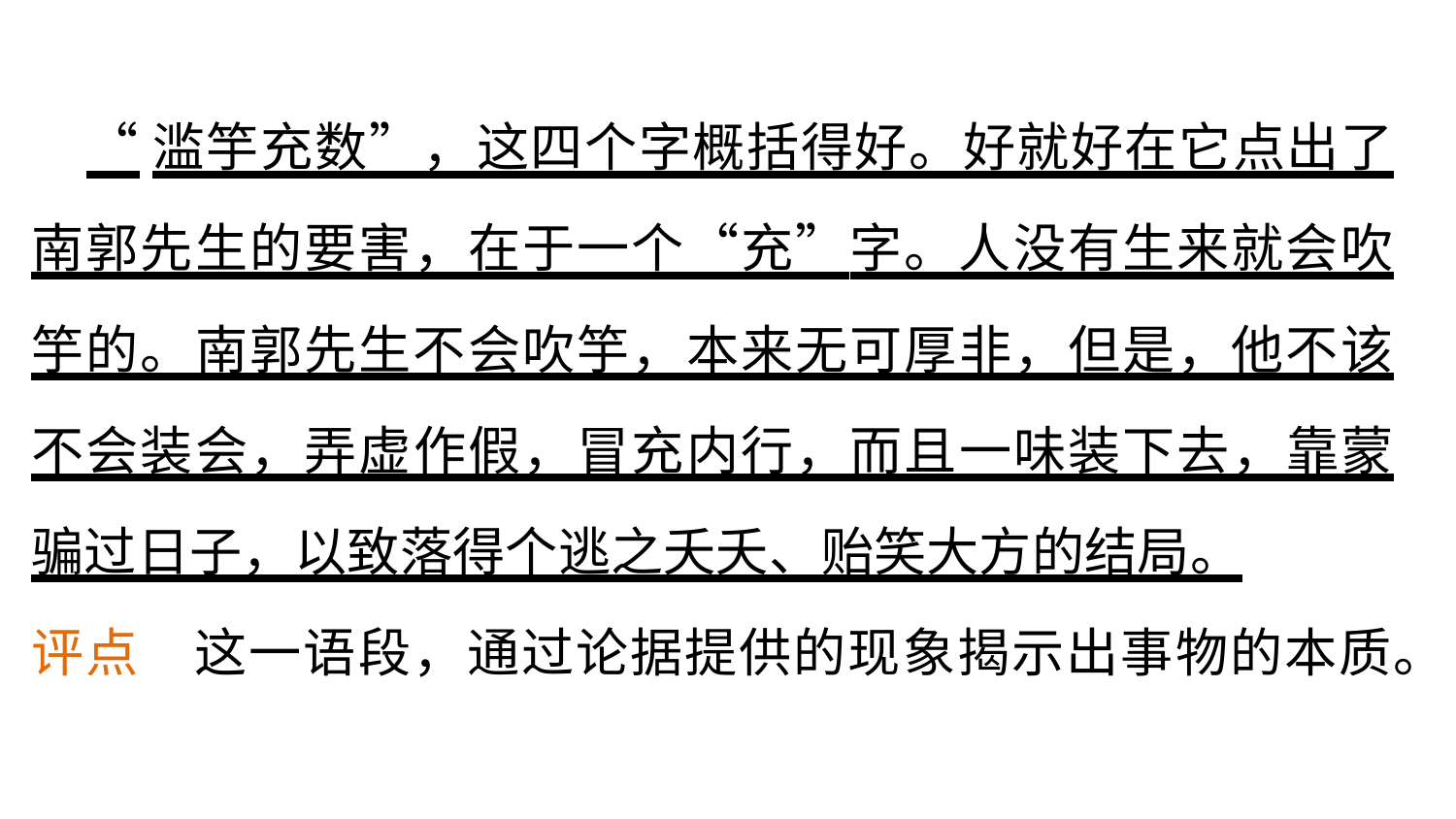

“滥竽充数”，这四个字概括得好。好就好在它点出了南郭先生的要害，在于一个“充”字。人没有生来就会吹竽的。南郭先生不会吹竽，本来无可厚非，但是，他不该不会装会，弄虚作假，冒充内行，而且一味装下去，靠蒙骗过日子，以致落得个逃之夭夭、贻笑大方的结局。
评点　这一语段，通过论据提供的现象揭示出事物的本质。